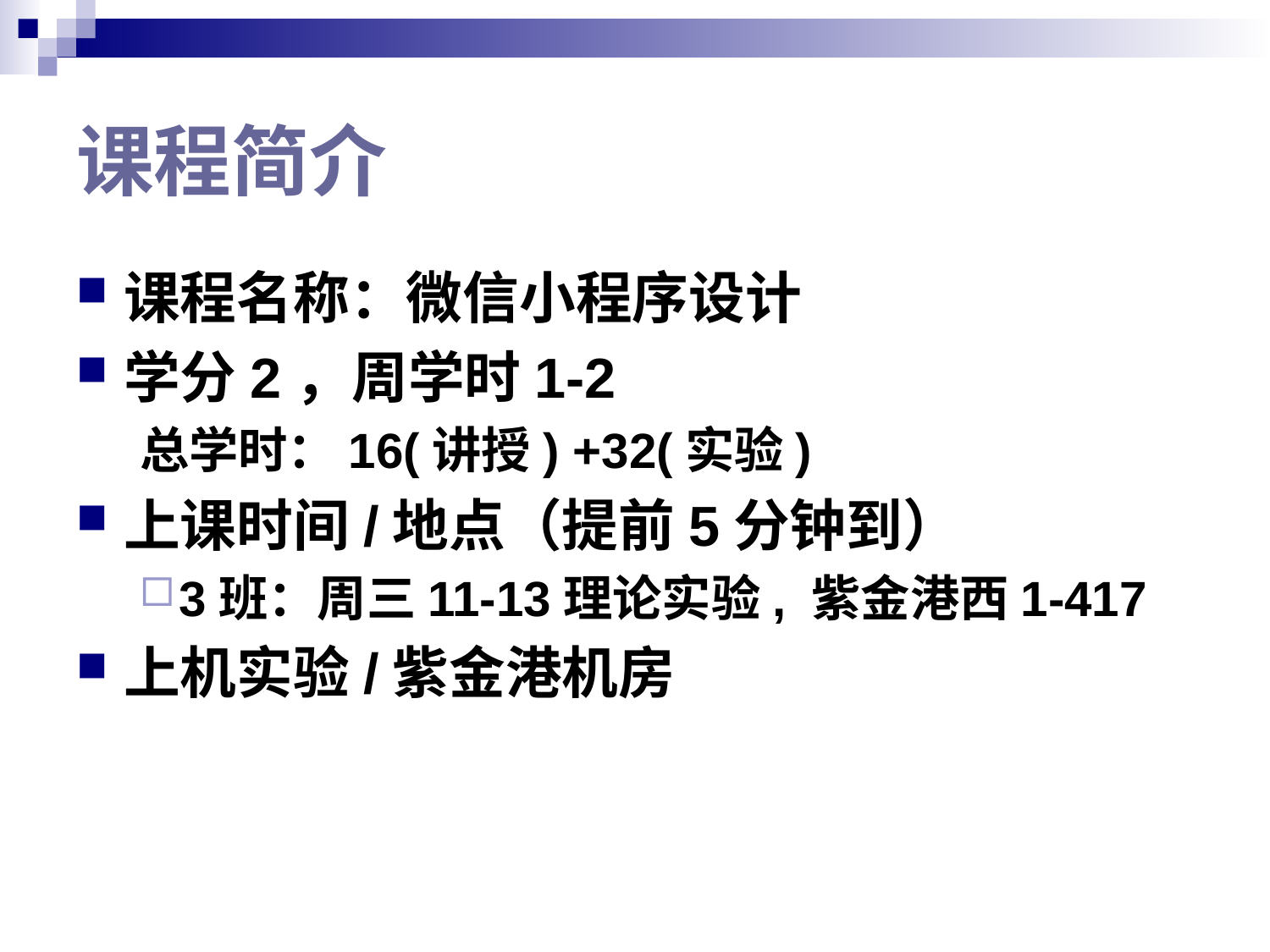

# 课程简介
课程名称：微信小程序设计
学分2，周学时1-2
总学时：16(讲授) +32(实验)
上课时间/地点（提前5分钟到）
3班：周三11-13理论实验, 紫金港西1-417
上机实验/紫金港机房